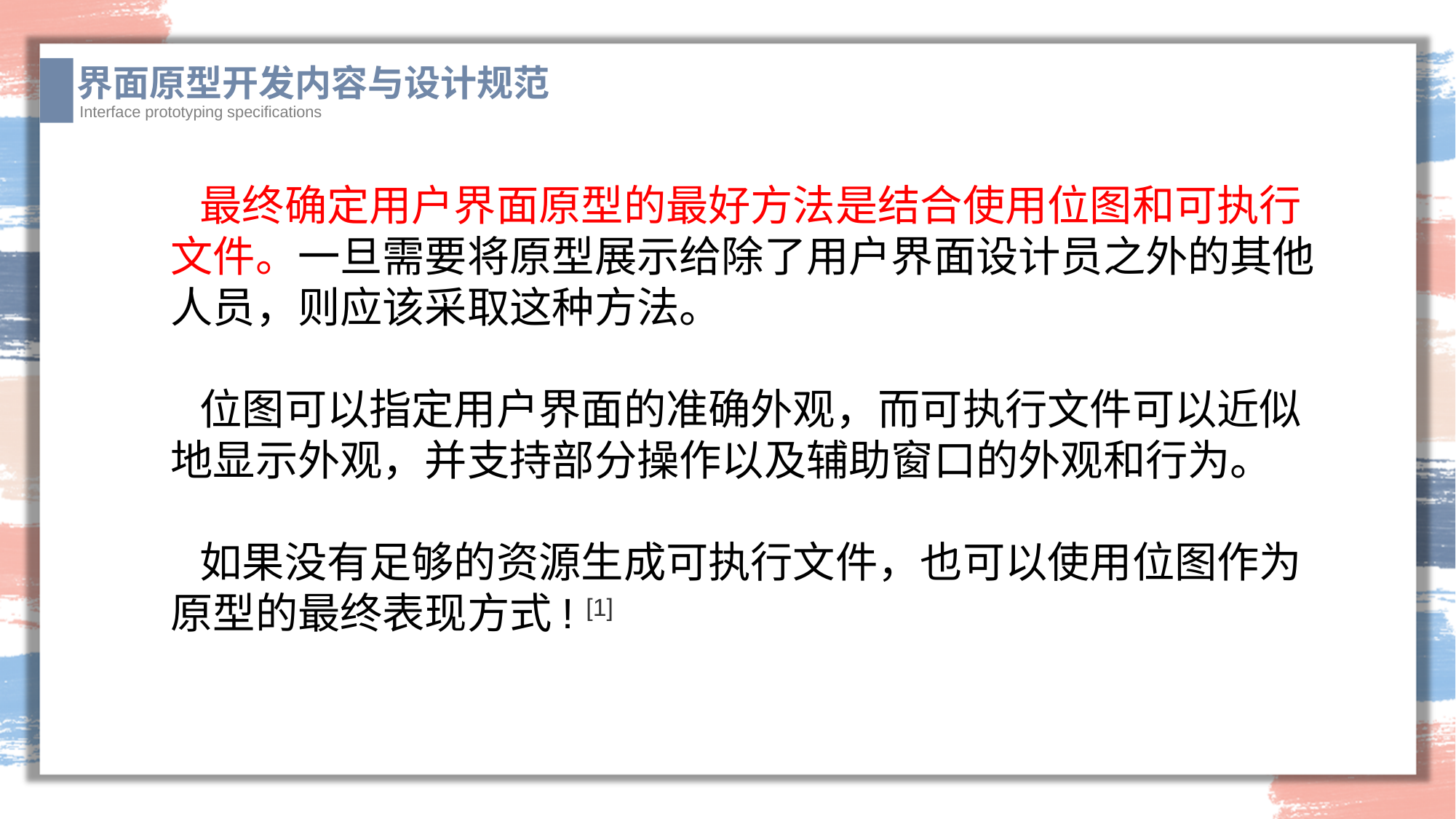

界面原型开发内容与设计规范
Interface prototyping specifications

  最终确定用户界面原型的最好方法是结合使用位图和可执行文件。一旦需要将原型展示给除了用户界面设计员之外的其他人员，则应该采取这种方法。

  位图可以指定用户界面的准确外观，而可执行文件可以近似地显示外观，并支持部分操作以及辅助窗口的外观和行为。

  如果没有足够的资源生成可执行文件，也可以使用位图作为原型的最终表现方式! [1]